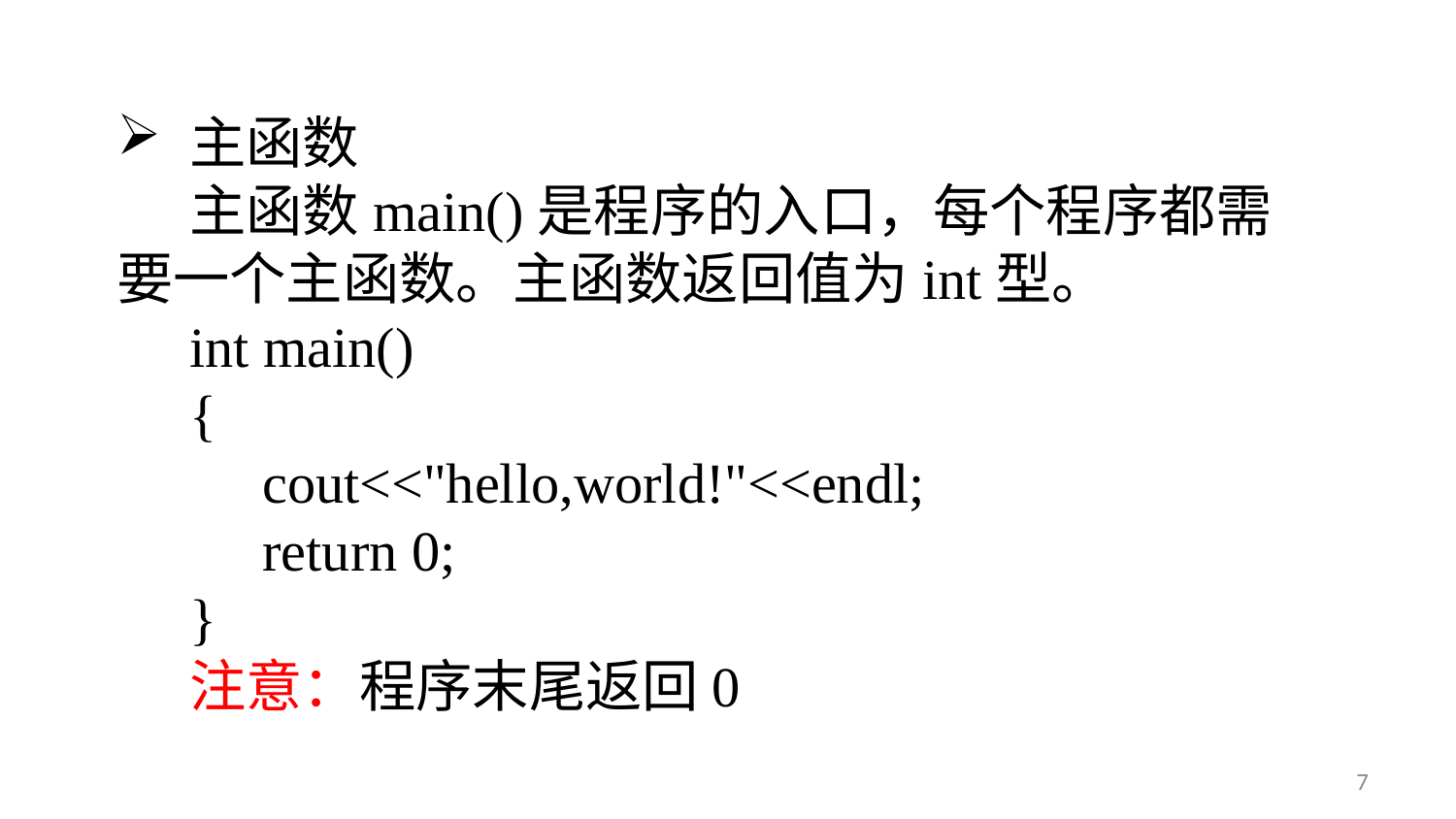

主函数
主函数main()是程序的入口，每个程序都需要一个主函数。主函数返回值为int型。
int main()
{
	cout<<"hello,world!"<<endl;
	return 0;
}
注意：程序末尾返回0
7